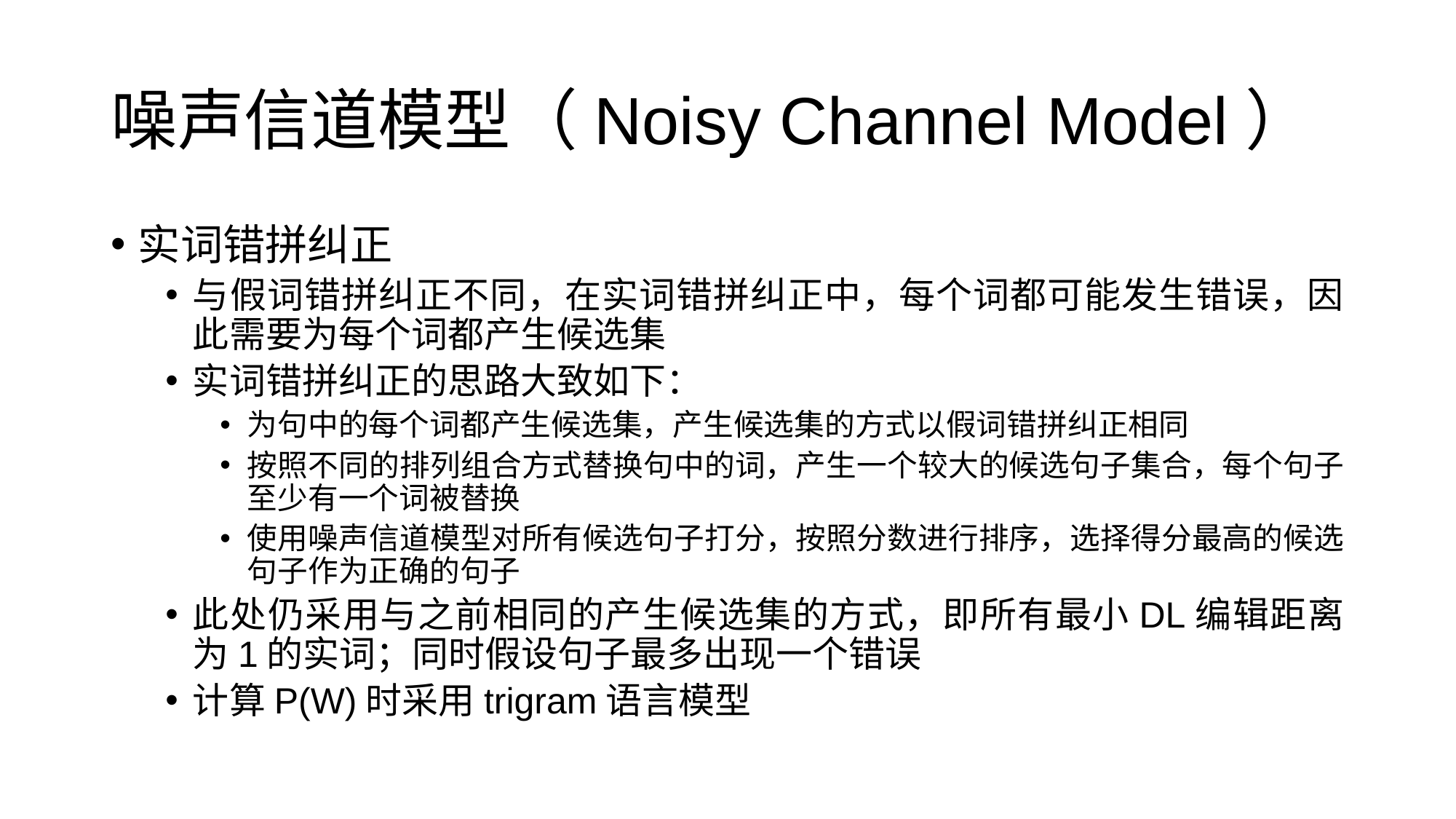

# 噪声信道模型（Noisy Channel Model）
实词错拼纠正
与假词错拼纠正不同，在实词错拼纠正中，每个词都可能发生错误，因此需要为每个词都产生候选集
实词错拼纠正的思路大致如下：
为句中的每个词都产生候选集，产生候选集的方式以假词错拼纠正相同
按照不同的排列组合方式替换句中的词，产生一个较大的候选句子集合，每个句子至少有一个词被替换
使用噪声信道模型对所有候选句子打分，按照分数进行排序，选择得分最高的候选句子作为正确的句子
此处仍采用与之前相同的产生候选集的方式，即所有最小DL编辑距离为1的实词；同时假设句子最多出现一个错误
计算P(W)时采用trigram语言模型